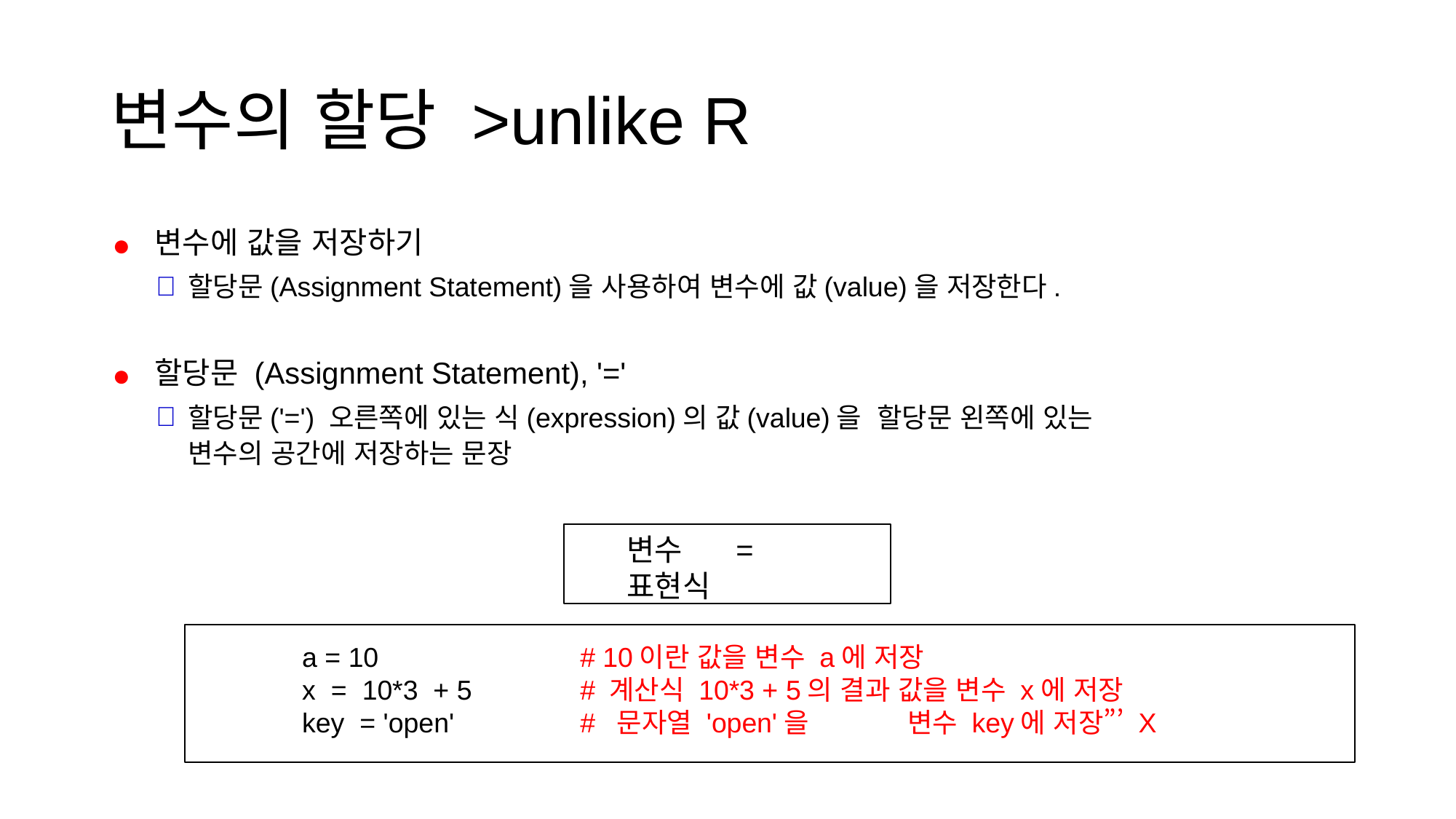

# 변수의 할당 >unlike R
변수에 값을 저장하기
할당문(Assignment Statement)을 사용하여 변수에 값(value)을 저장한다.

할당문 (Assignment Statement), '='
할당문('=') 오른쪽에 있는 식(expression)의 값(value)을  할당문 왼쪽에 있는 변수의 공간에 저장하는 문장

변수	=	표현식

a = 10
x  =  10*3  + 5
key  = 'open'
# 10이란 값을 변수 a에 저장
# 계산식 10*3 + 5의 결과 값을 변수 x에 저장
#  문자열 'open'을	변수 key에 저장”’ X